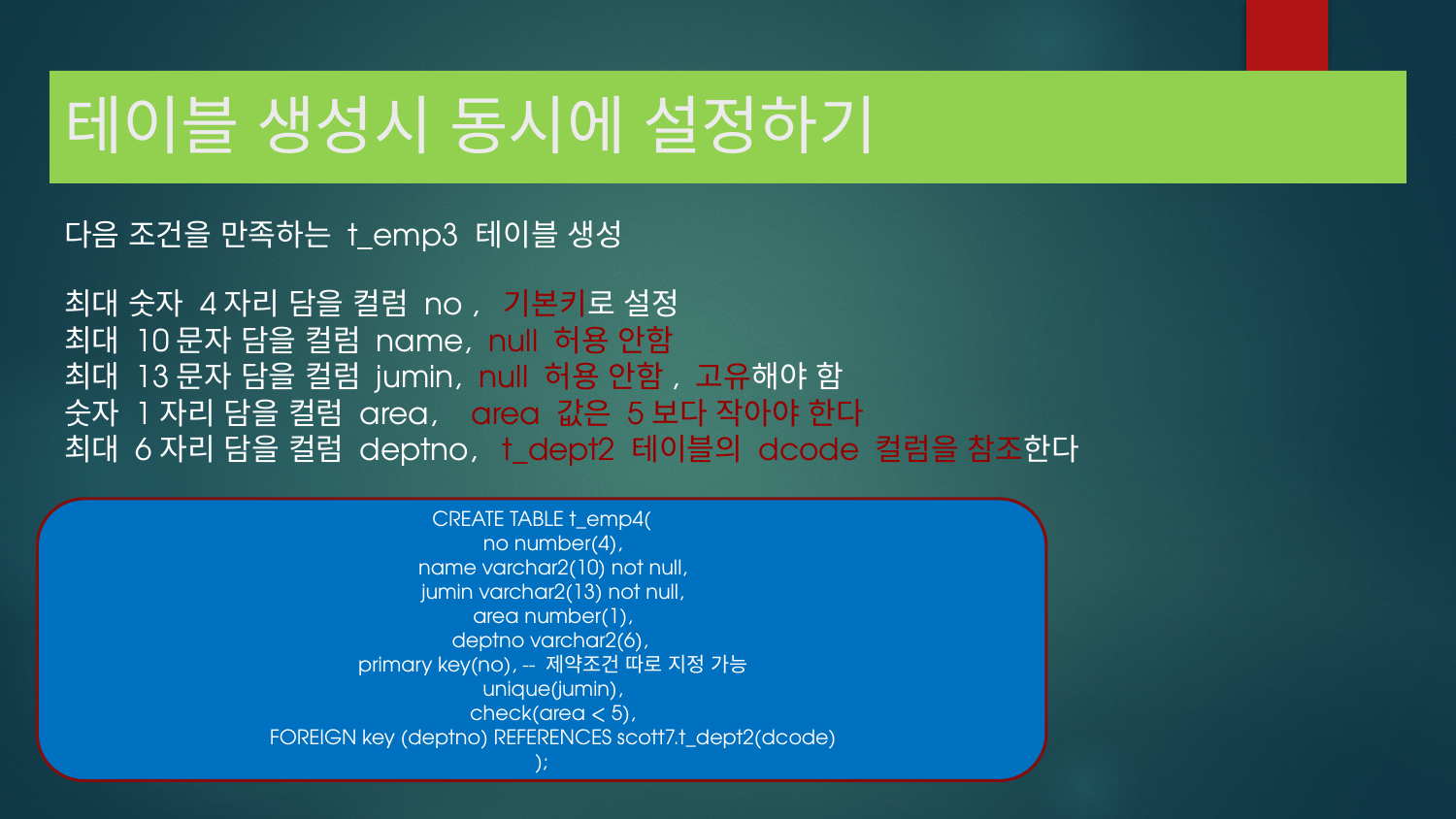

# 테이블 생성시 동시에 설정하기
다음 조건을 만족하는 t_emp3 테이블 생성
최대 숫자 4자리 담을 컬럼 no ,  기본키로 설정
최대 10문자 담을 컬럼 name,  null 허용 안함
최대 13문자 담을 컬럼 jumin,  null 허용 안함, 고유해야 함
숫자 1자리 담을 컬럼 area,    area 값은 5보다 작아야 한다
최대 6자리 담을 컬럼 deptno,   t_dept2 테이블의 dcode 컬럼을 참조한다

CREATE TABLE t_emp4(
    no number(4),
    name varchar2(10) not null,
    jumin varchar2(13) not null,
    area number(1),
    deptno varchar2(6),
    primary key(no), -- 제약조건 따로 지정 가능
    unique(jumin),
    check(area < 5),
    FOREIGN key (deptno) REFERENCES scott7.t_dept2(dcode)
);